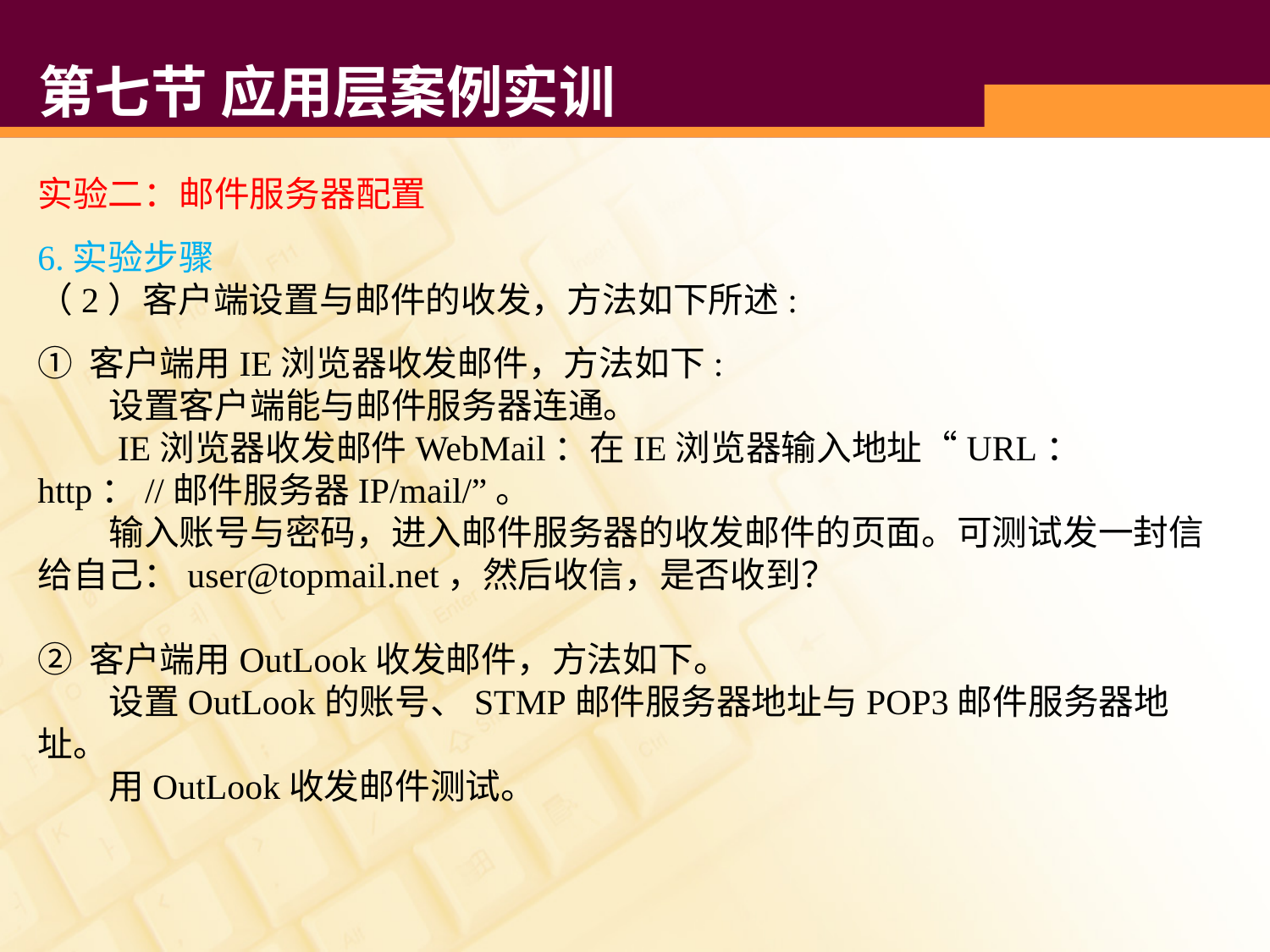

# 第七节 应用层案例实训
实验二：邮件服务器配置

6.实验步骤
（2）客户端设置与邮件的收发，方法如下所述:

① 客户端用IE浏览器收发邮件，方法如下:
        设置客户端能与邮件服务器连通。
         IE浏览器收发邮件WebMail：在IE浏览器输入地址“URL：http：//邮件服务器IP/mail/”。
        输入账号与密码，进入邮件服务器的收发邮件的页面。可测试发一封信给自己：user@topmail.net，然后收信，是否收到？

② 客户端用OutLook收发邮件，方法如下。
        设置OutLook的账号、STMP邮件服务器地址与POP3邮件服务器地址。
        用OutLook收发邮件测试。